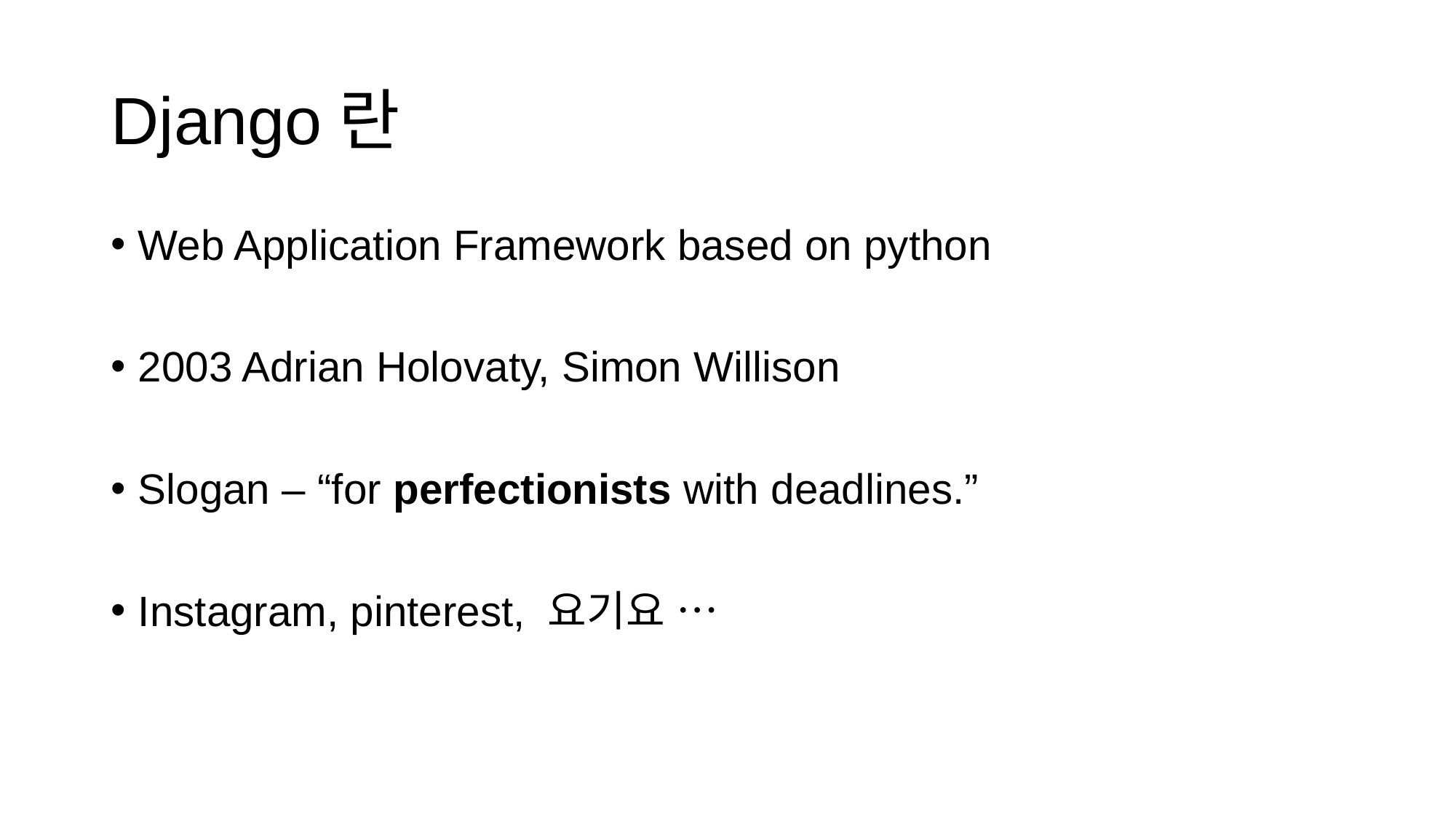

# Django란
Web Application Framework based on python

2003 Adrian Holovaty, Simon Willison

Slogan – “for perfectionists with deadlines.”

Instagram, pinterest, 요기요 …